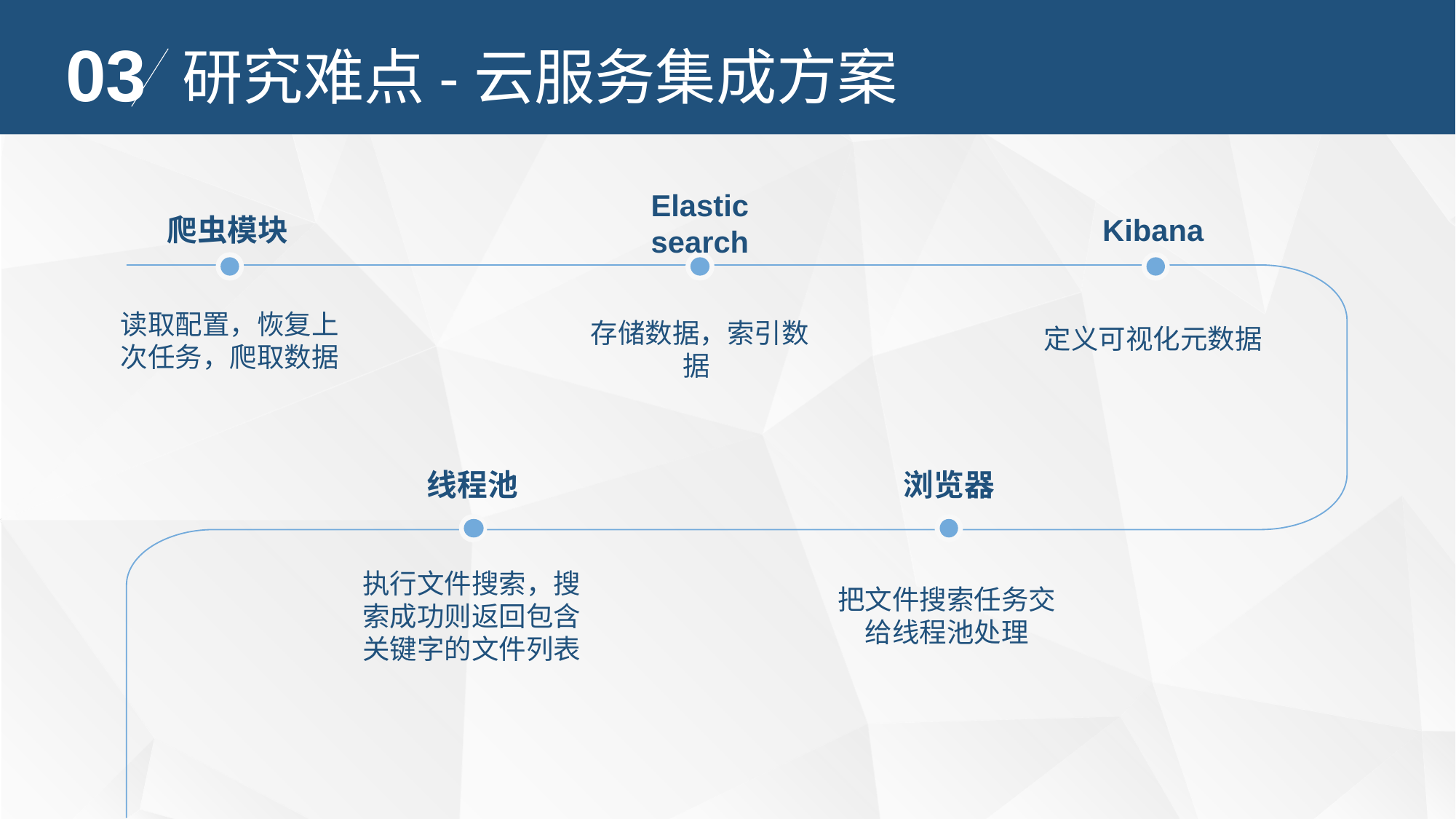

03
研究难点-云服务集成方案
Elastic
search
爬虫模块
Kibana

定义可视化元数据
读取配置，恢复上次任务，爬取数据
存储数据，索引数据
线程池
浏览器

执行文件搜索，搜索成功则返回包含关键字的文件列表
把文件搜索任务交给线程池处理